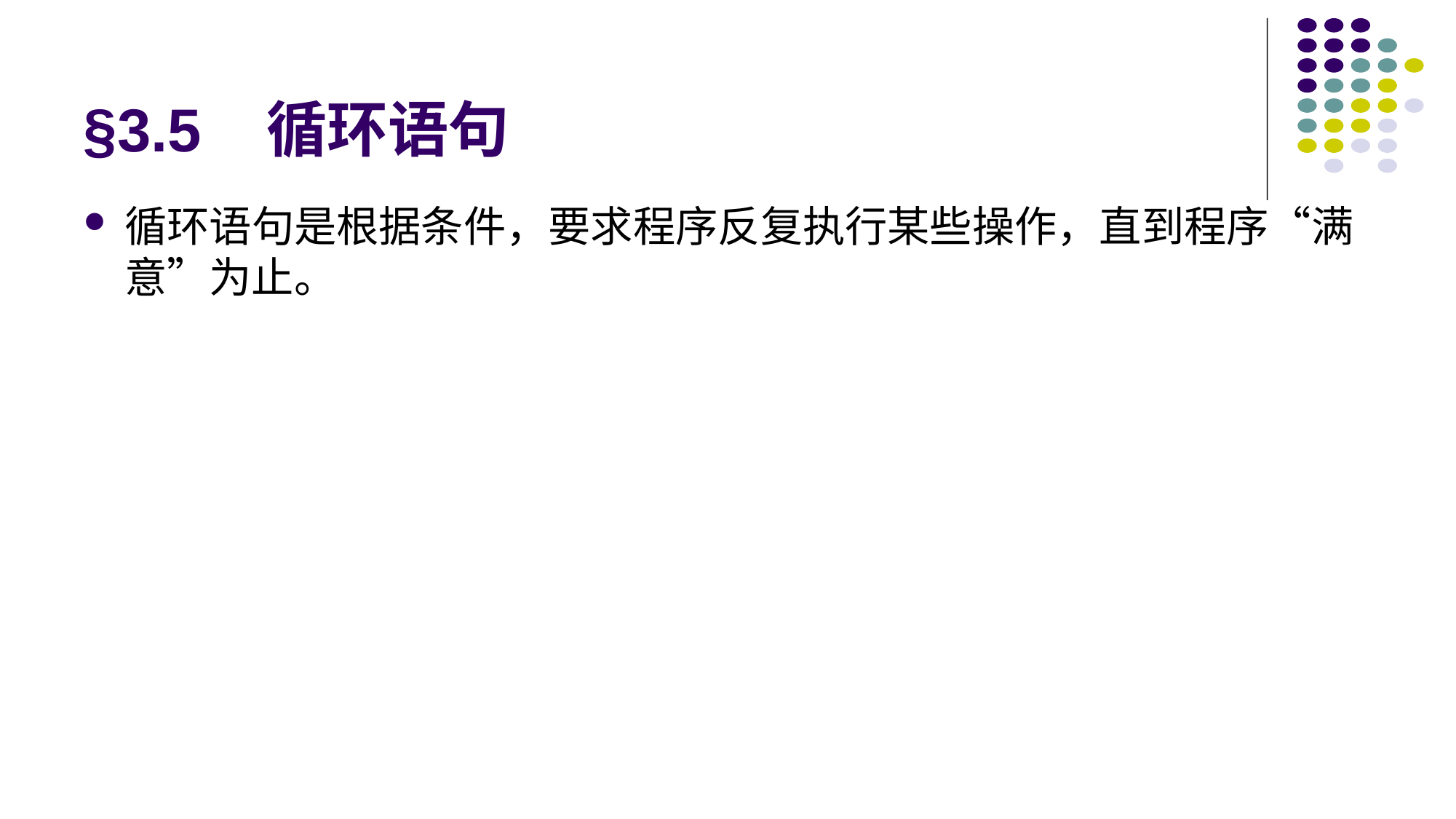

# §3.5   循环语句
循环语句是根据条件，要求程序反复执行某些操作，直到程序“满意”为止。
27